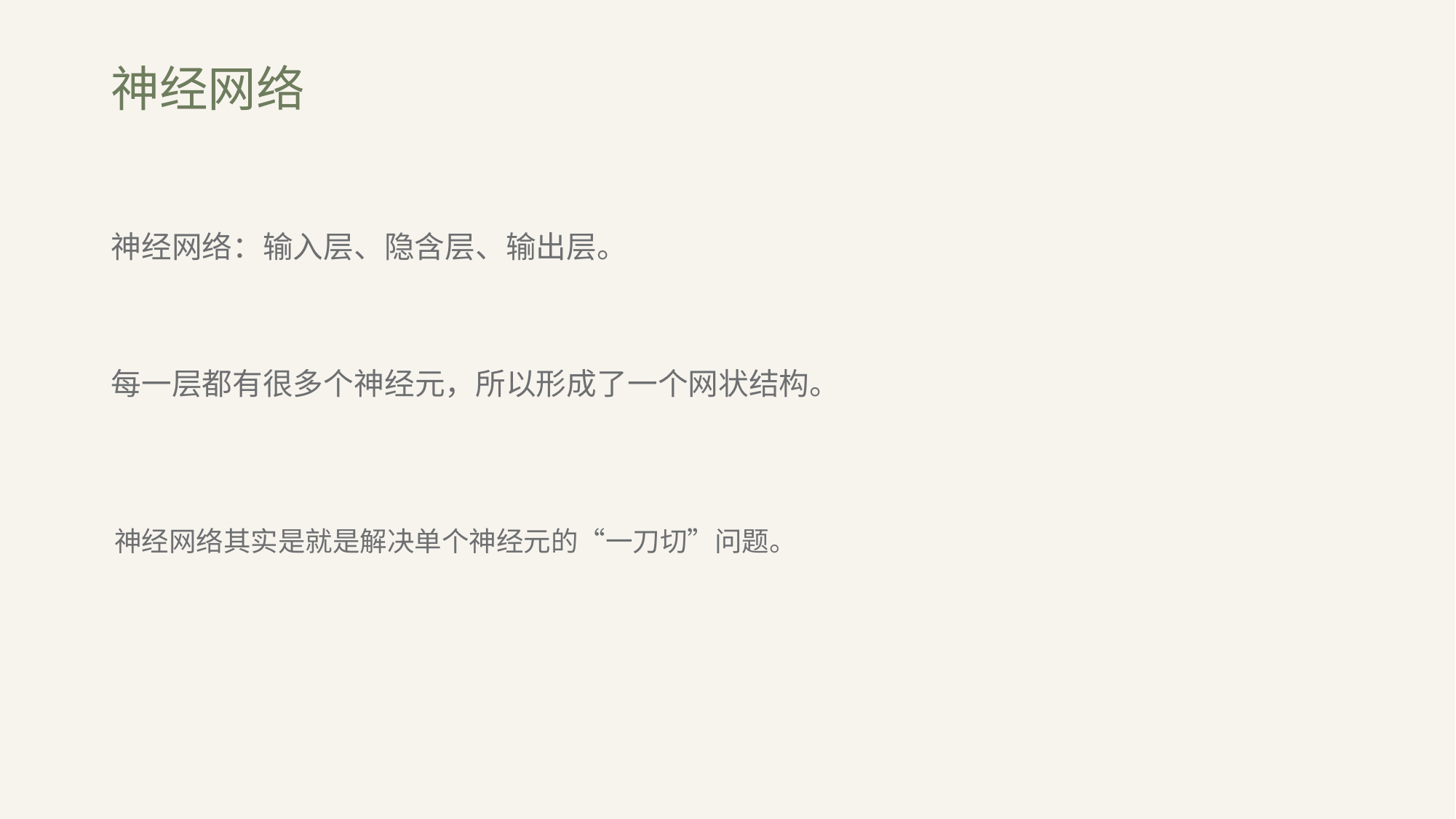

神经网络
神经网络：输入层、隐含层、输出层。
每一层都有很多个神经元，所以形成了一个网状结构。
神经网络其实是就是解决单个神经元的“一刀切”问题。